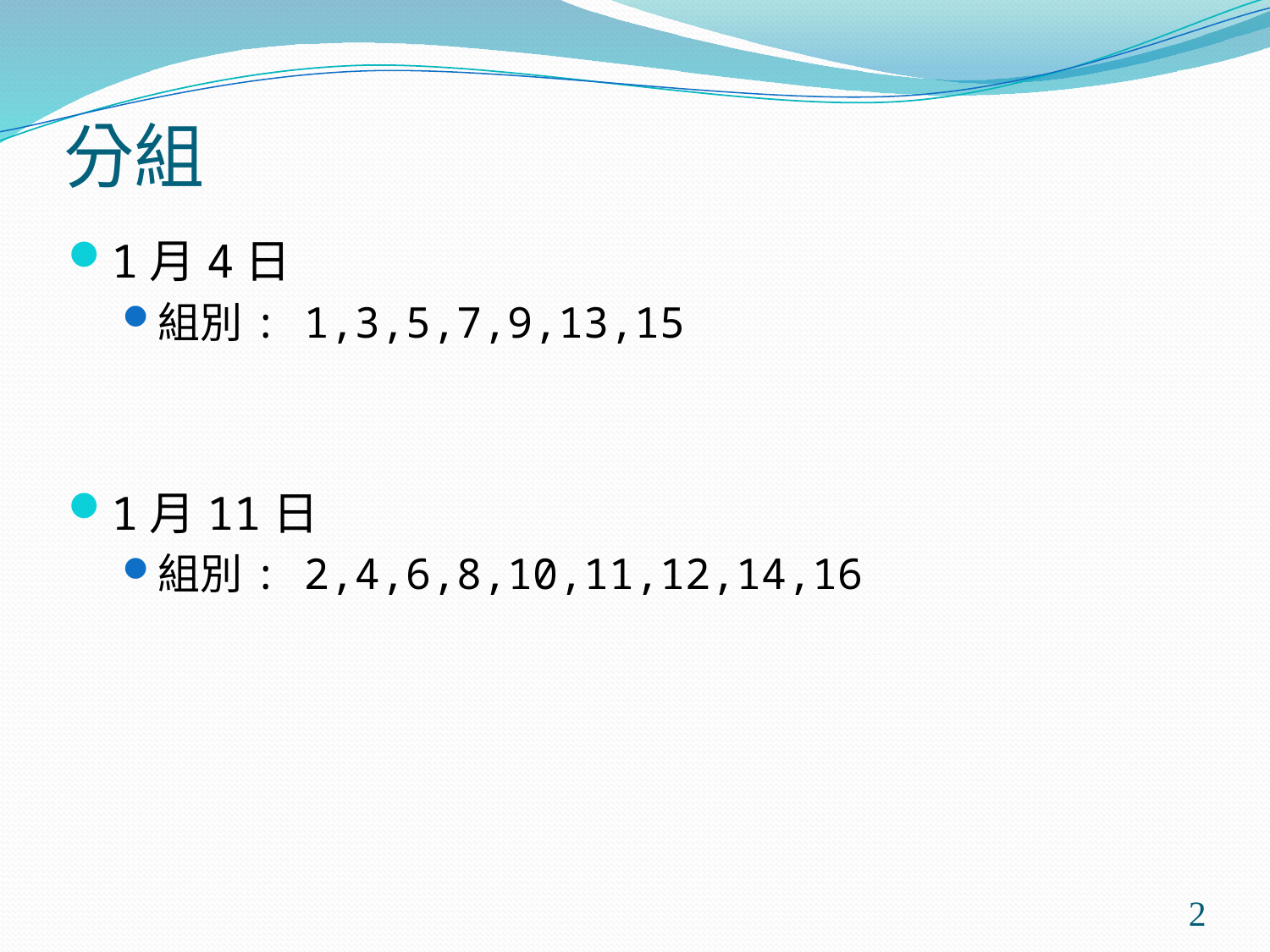

# 分組
1月4日
組別: 1,3,5,7,9,13,15

1月11日
組別: 2,4,6,8,10,11,12,14,16

2